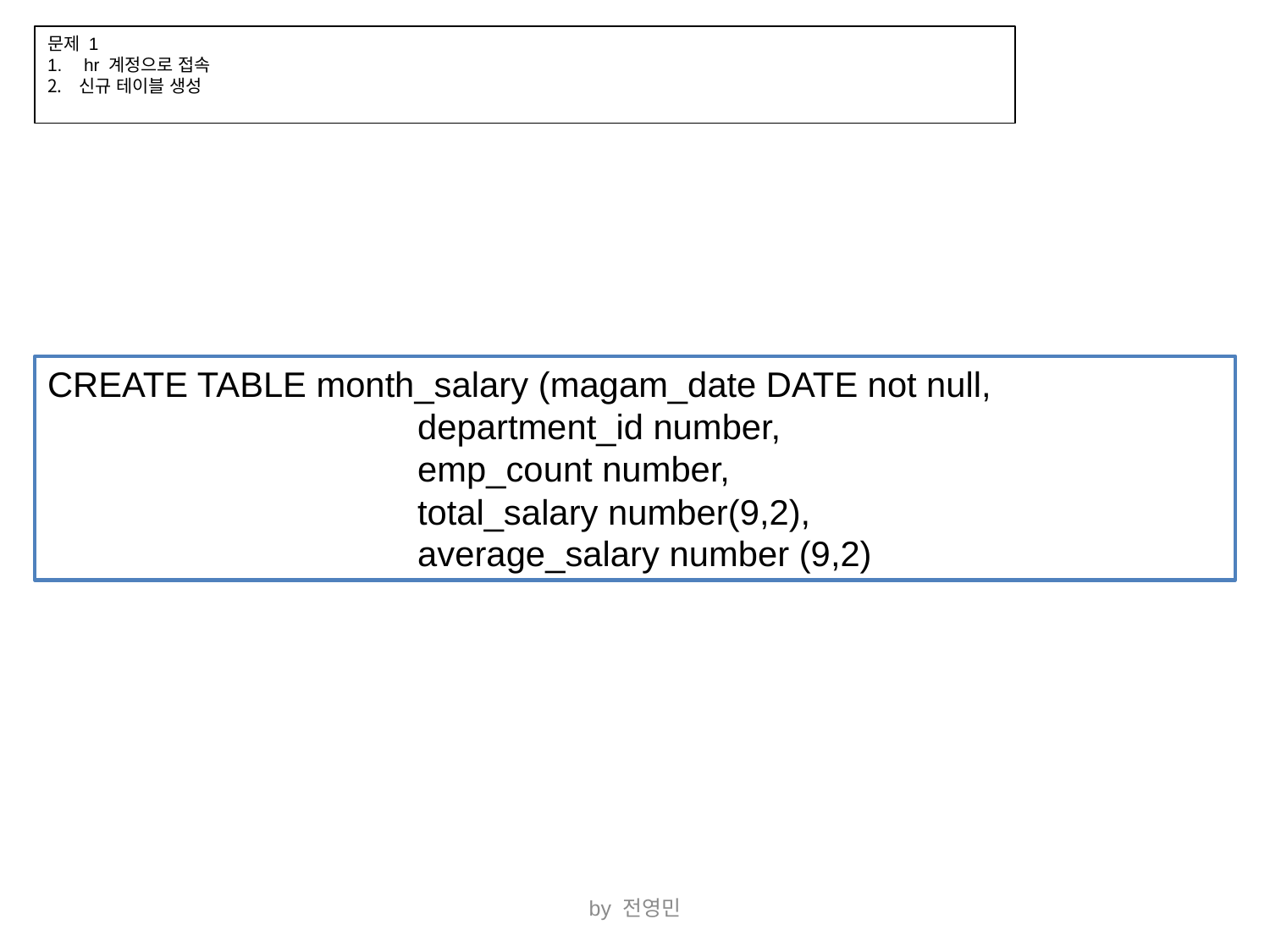

문제 1
 hr 계정으로 접속
신규 테이블 생성

CREATE TABLE month_salary (magam_date DATE not null,
                                      department_id number,
                                      emp_count number,
                                      total_salary number(9,2),
                                      average_salary number (9,2)
by 전영민